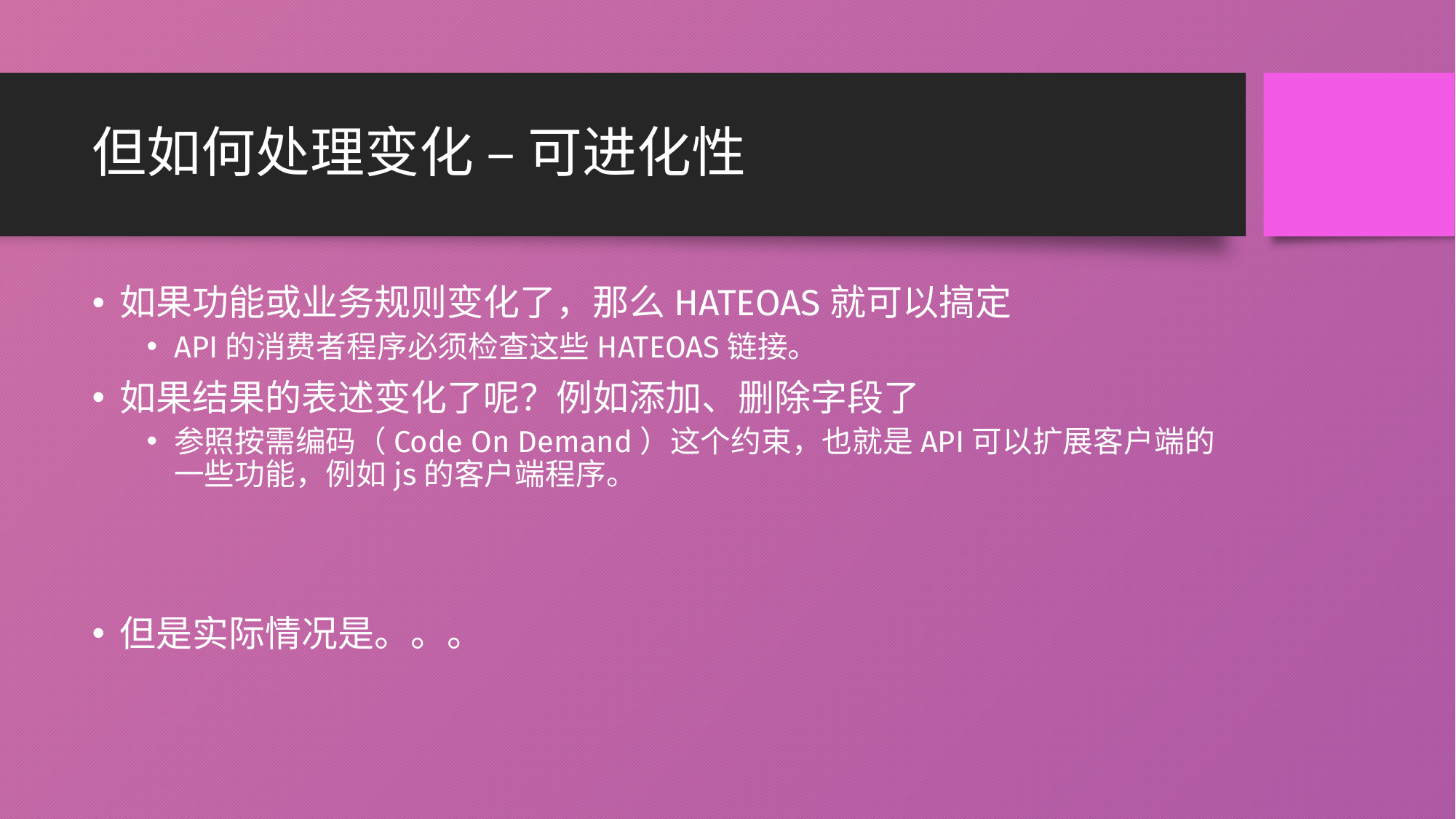

# 但如何处理变化 – 可进化性
如果功能或业务规则变化了，那么HATEOAS就可以搞定
API的消费者程序必须检查这些HATEOAS链接。
如果结果的表述变化了呢？例如添加、删除字段了
参照按需编码（Code On Demand）这个约束，也就是API可以扩展客户端的一些功能，例如js的客户端程序。

但是实际情况是。。。